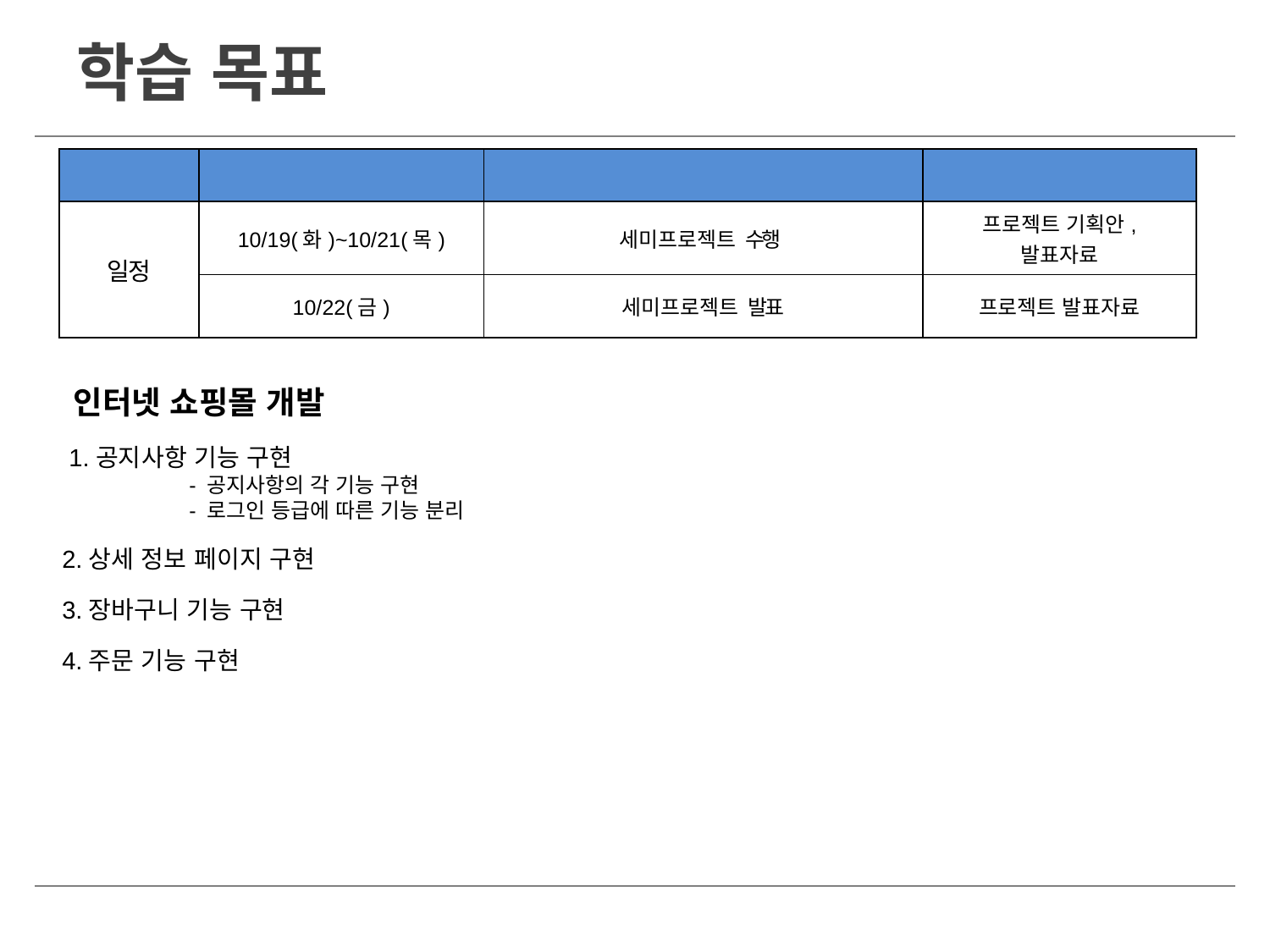

학습 목표
| 구분 | 기간 | 활동 | 산출물 |
| --- | --- | --- | --- |
| 일정 | 10/19(화)~10/21(목) | 세미프로젝트 수행 | 프로젝트 기획안, 발표자료 |
|  | 10/22(금) | 세미프로젝트 발표 | 프로젝트 발표자료 |
 인터넷 쇼핑몰 개발

 1.공지사항 기능 구현
	- 공지사항의 각 기능 구현
	- 로그인 등급에 따른 기능 분리

2.상세 정보 페이지 구현

3.장바구니 기능 구현

4.주문 기능 구현